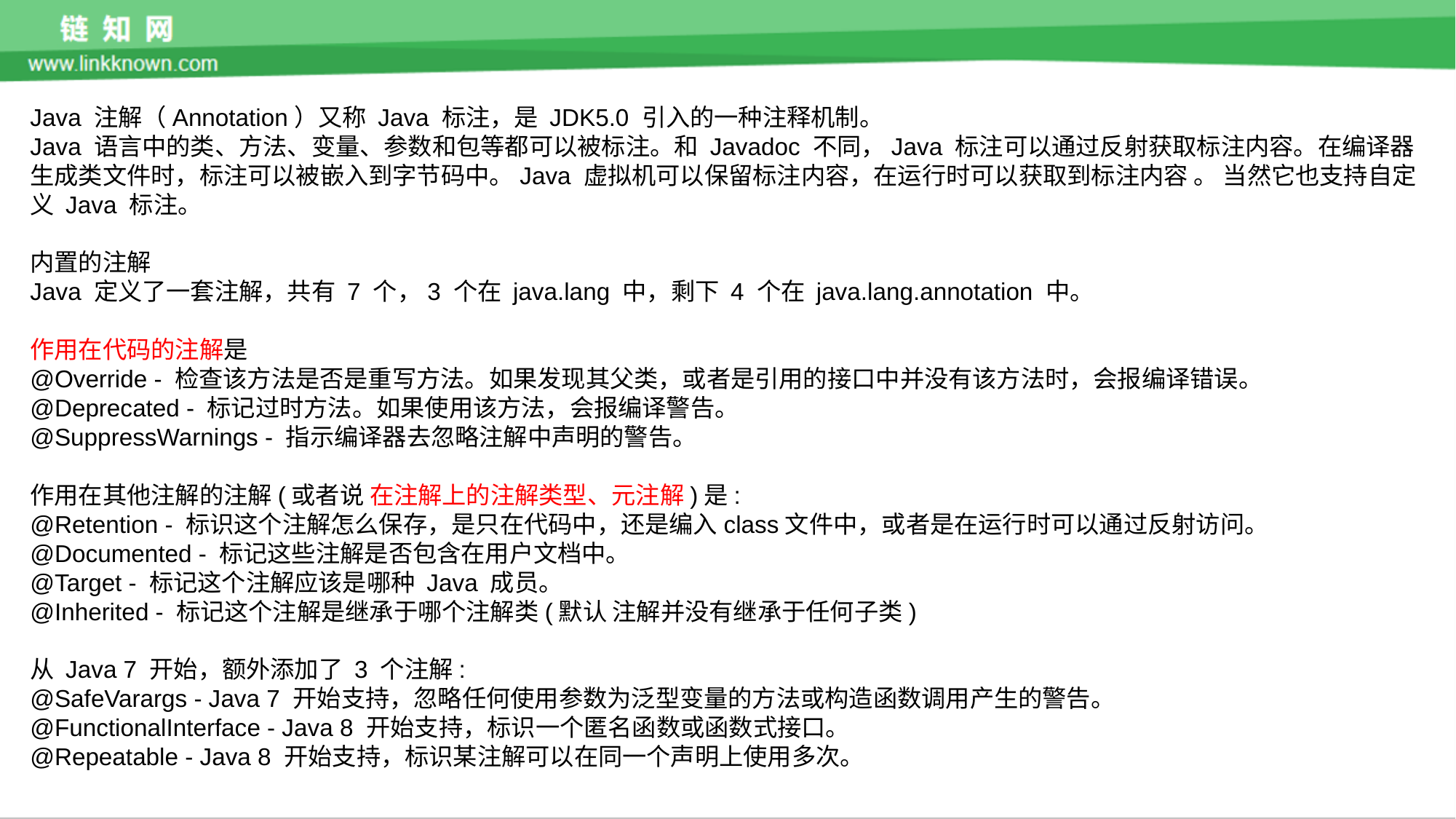

Java 注解（Annotation）又称 Java 标注，是 JDK5.0 引入的一种注释机制。
Java 语言中的类、方法、变量、参数和包等都可以被标注。和 Javadoc 不同，Java 标注可以通过反射获取标注内容。在编译器生成类文件时，标注可以被嵌入到字节码中。Java 虚拟机可以保留标注内容，在运行时可以获取到标注内容 。 当然它也支持自定义 Java 标注。

内置的注解
Java 定义了一套注解，共有 7 个，3 个在 java.lang 中，剩下 4 个在 java.lang.annotation 中。

作用在代码的注解是
@Override - 检查该方法是否是重写方法。如果发现其父类，或者是引用的接口中并没有该方法时，会报编译错误。
@Deprecated - 标记过时方法。如果使用该方法，会报编译警告。
@SuppressWarnings - 指示编译器去忽略注解中声明的警告。

作用在其他注解的注解(或者说 在注解上的注解类型、元注解)是:
@Retention - 标识这个注解怎么保存，是只在代码中，还是编入class文件中，或者是在运行时可以通过反射访问。
@Documented - 标记这些注解是否包含在用户文档中。
@Target - 标记这个注解应该是哪种 Java 成员。
@Inherited - 标记这个注解是继承于哪个注解类(默认 注解并没有继承于任何子类)

从 Java 7 开始，额外添加了 3 个注解:
@SafeVarargs - Java 7 开始支持，忽略任何使用参数为泛型变量的方法或构造函数调用产生的警告。
@FunctionalInterface - Java 8 开始支持，标识一个匿名函数或函数式接口。
@Repeatable - Java 8 开始支持，标识某注解可以在同一个声明上使用多次。